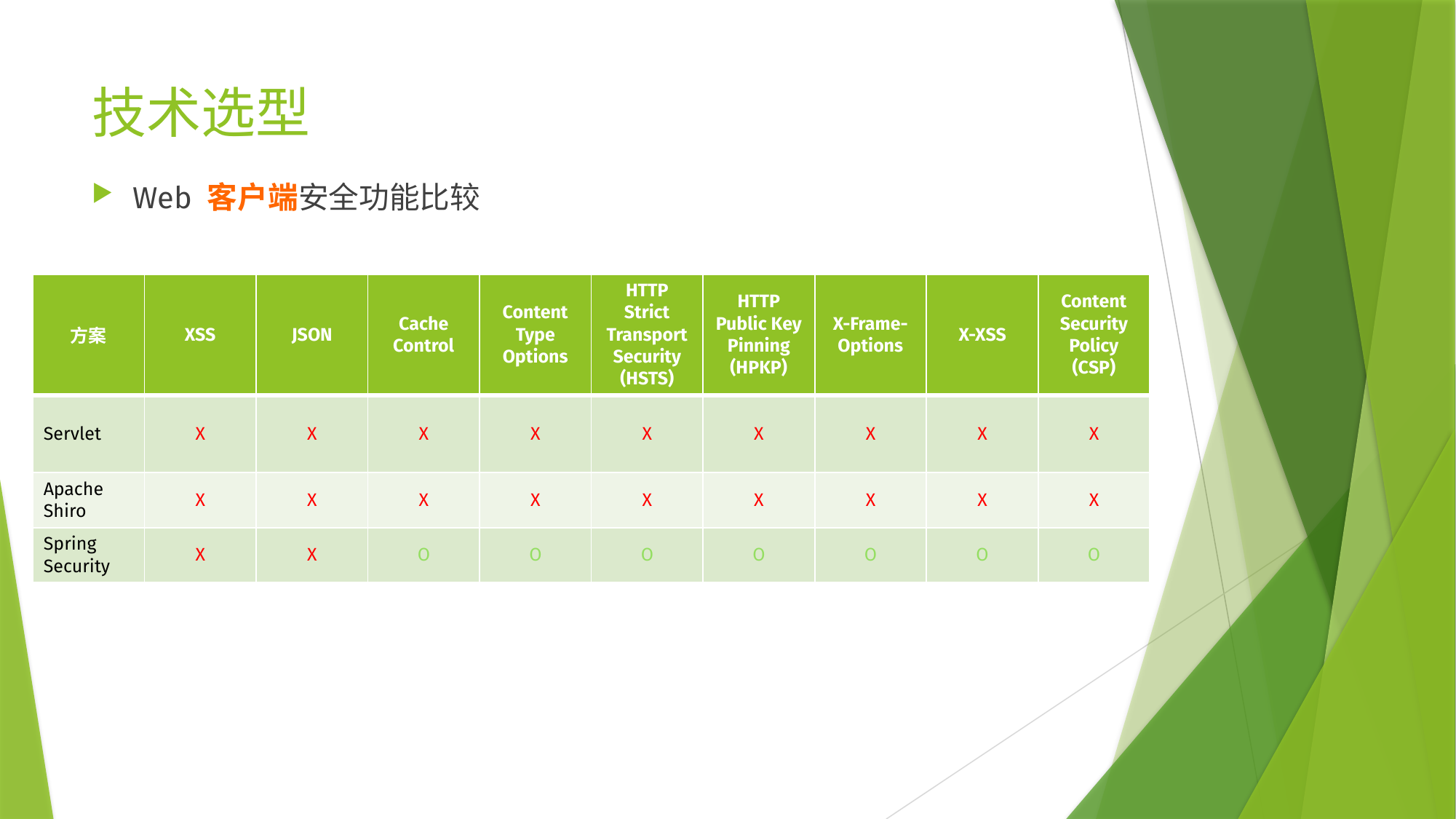

# 技术选型
Web 客户端安全功能比较

| 方案 | XSS | JSON | Cache Control | Content Type Options | HTTP Strict Transport Security (HSTS) | HTTP Public Key Pinning (HPKP) | X-Frame-Options | X-XSS | Content Security Policy (CSP) |
| --- | --- | --- | --- | --- | --- | --- | --- | --- | --- |
| Servlet | X | X | X | X | X | X | X | X | X |
| Apache Shiro | X | X | X | X | X | X | X | X | X |
| Spring Security | X | X | O | O | O | O | O | O | O |